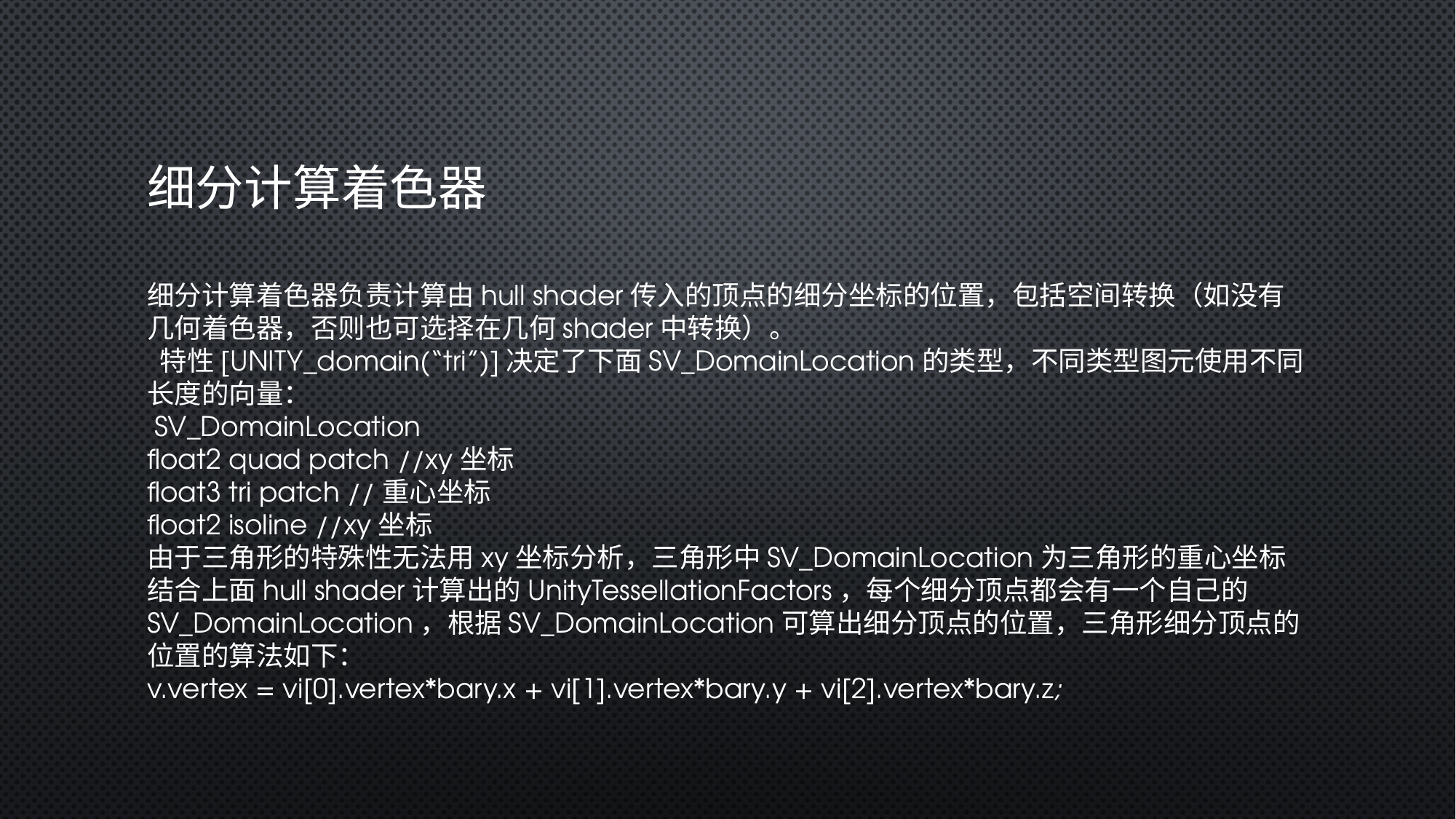

# 细分计算着色器
细分计算着色器负责计算由hull shader传入的顶点的细分坐标的位置，包括空间转换（如没有几何着色器，否则也可选择在几何shader中转换）。
 特性[UNITY_domain(“tri”)]决定了下面SV_DomainLocation的类型，不同类型图元使用不同长度的向量：
 SV_DomainLocation
float2 quad patch //xy坐标
float3 tri patch //重心坐标
float2 isoline //xy坐标
由于三角形的特殊性无法用xy坐标分析，三角形中SV_DomainLocation为三角形的重心坐标结合上面hull shader计算出的UnityTessellationFactors，每个细分顶点都会有一个自己的SV_DomainLocation，根据SV_DomainLocation可算出细分顶点的位置，三角形细分顶点的位置的算法如下：
v.vertex = vi[0].vertex*bary.x + vi[1].vertex*bary.y + vi[2].vertex*bary.z;